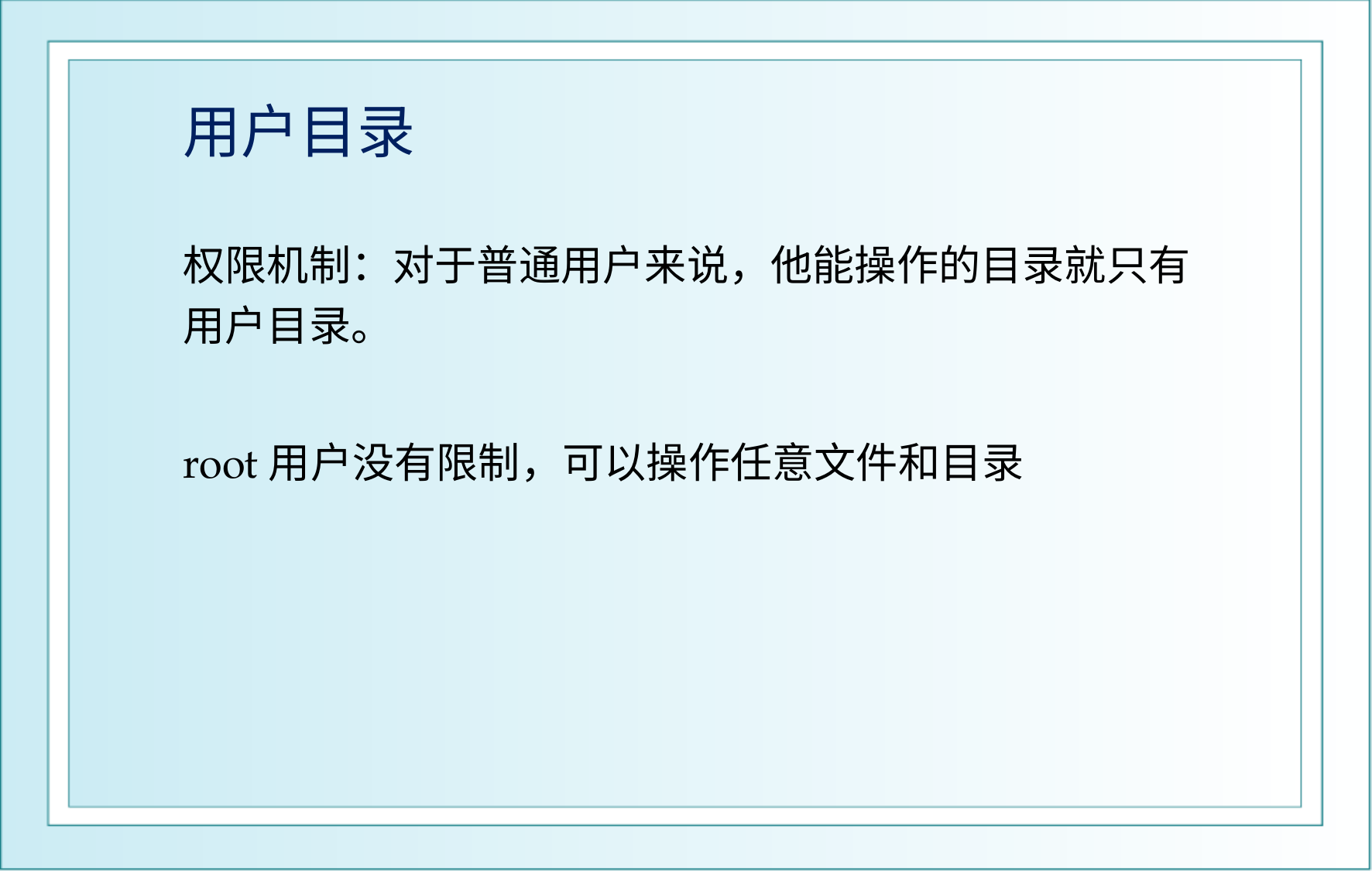

# 用户目录
权限机制：对于普通用户来说，他能操作的目录就只有用户目录。

root用户没有限制，可以操作任意文件和目录